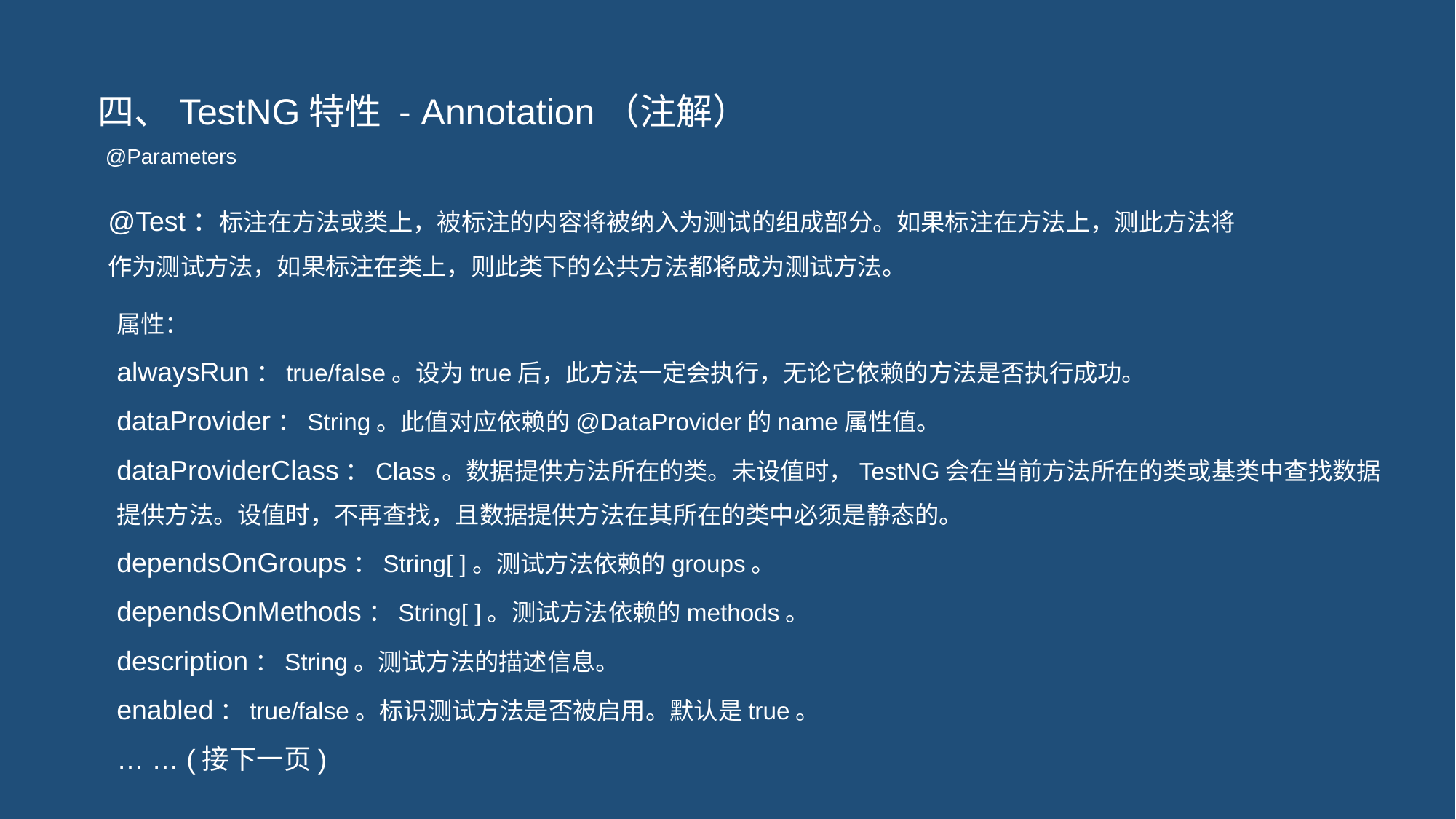

四、TestNG特性 - Annotation（注解）

@Parameters
@Test：标注在方法或类上，被标注的内容将被纳入为测试的组成部分。如果标注在方法上，测此方法将
作为测试方法，如果标注在类上，则此类下的公共方法都将成为测试方法。
属性：
alwaysRun：true/false。设为true后，此方法一定会执行，无论它依赖的方法是否执行成功。
dataProvider：String。此值对应依赖的@DataProvider的name属性值。
dataProviderClass：Class。数据提供方法所在的类。未设值时，TestNG会在当前方法所在的类或基类中查找数据
提供方法。设值时，不再查找，且数据提供方法在其所在的类中必须是静态的。
dependsOnGroups：String[ ]。测试方法依赖的groups。
dependsOnMethods：String[ ]。测试方法依赖的methods。
description：String。测试方法的描述信息。
enabled：true/false。标识测试方法是否被启用。默认是true。
… … (接下一页)